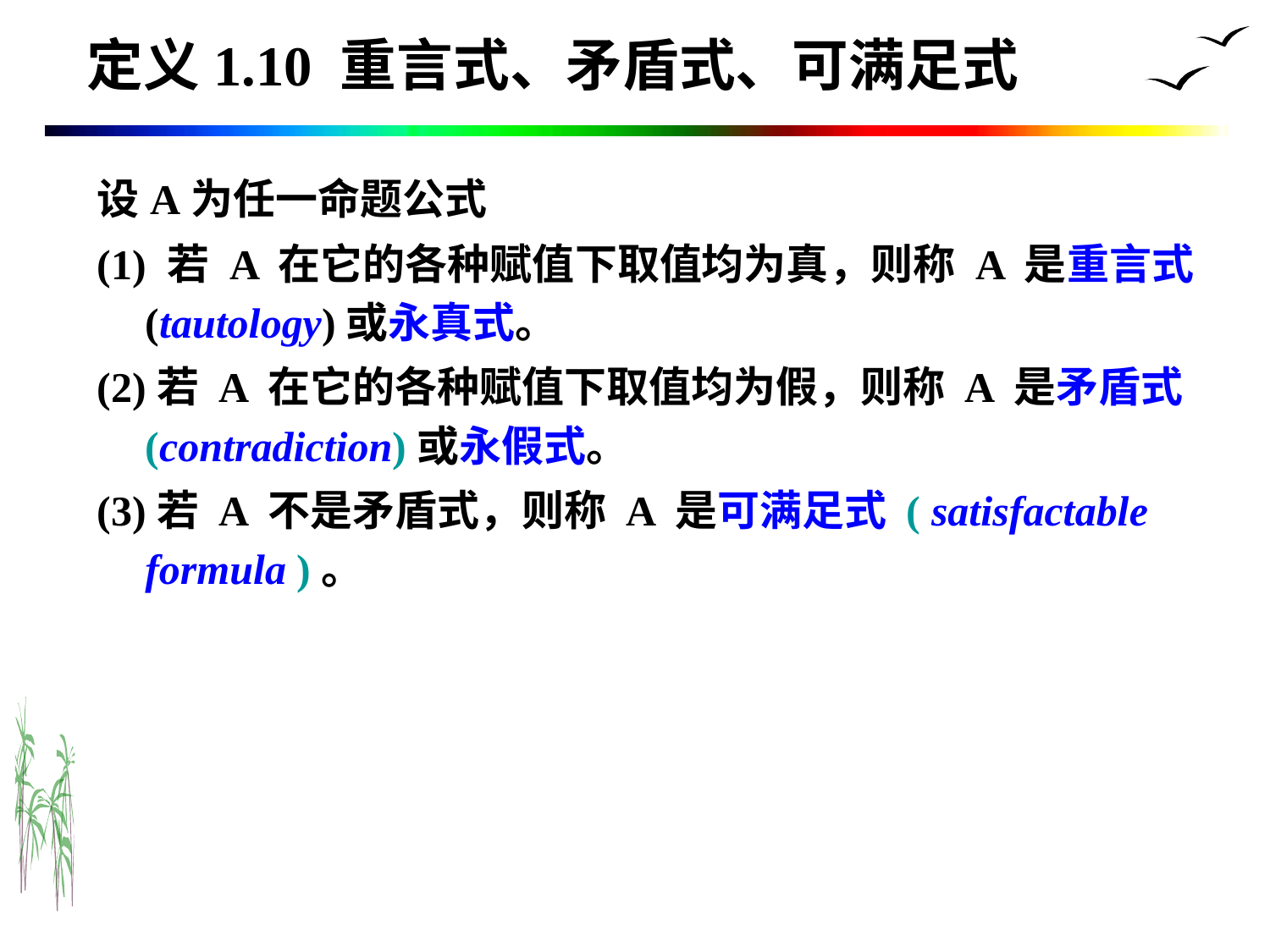

# 定义1.10 重言式、矛盾式、可满足式
设A为任一命题公式
(1) 若 A 在它的各种赋值下取值均为真，则称 A 是重言式(tautology)或永真式。
(2)若 A 在它的各种赋值下取值均为假，则称 A 是矛盾式(contradiction)或永假式。
(3)若 A 不是矛盾式，则称 A 是可满足式 ( satisfactable formula )。